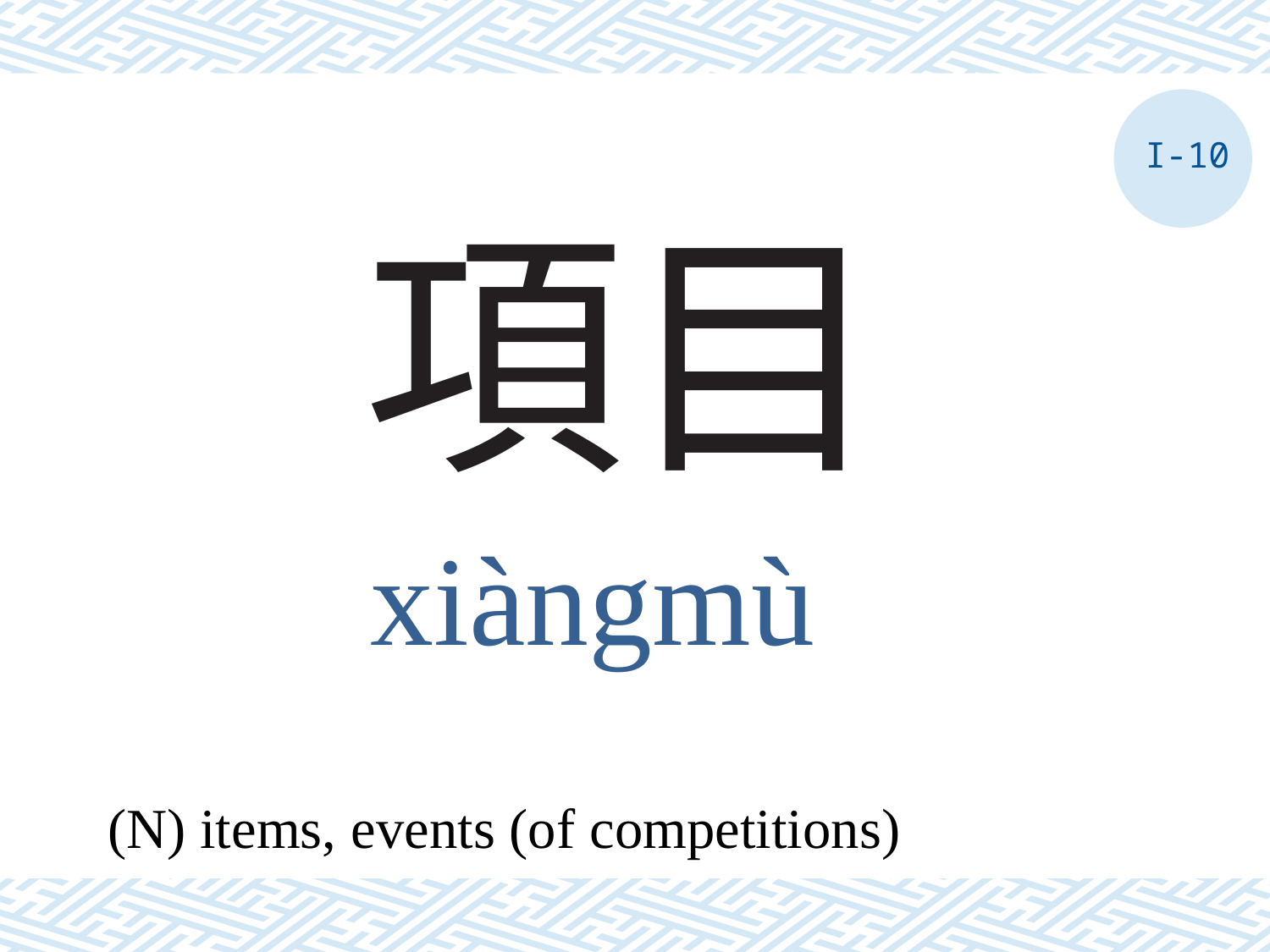

I-10

# 項目
xiàngmù
(N) items, events (of competitions)